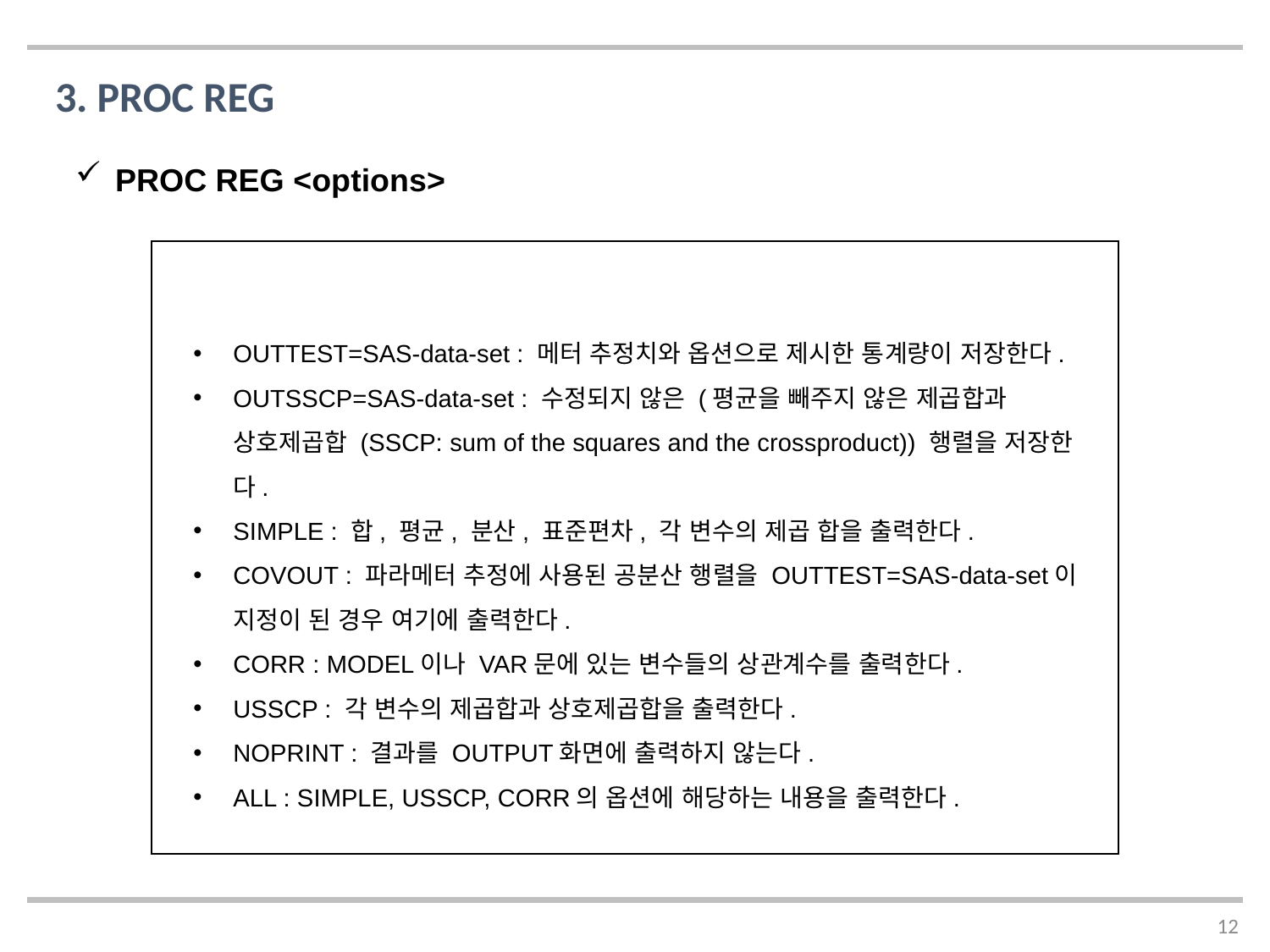

3. PROC REG
PROC REG <options>

OUTTEST=SAS-data-set : 메터 추정치와 옵션으로 제시한 통계량이 저장한다.
OUTSSCP=SAS-data-set : 수정되지 않은 (평균을 빼주지 않은 제곱합과 상호제곱합 (SSCP: sum of the squares and the crossproduct)) 행렬을 저장한다.
SIMPLE : 합, 평균, 분산, 표준편차, 각 변수의 제곱 합을 출력한다.
COVOUT : 파라메터 추정에 사용된 공분산 행렬을 OUTTEST=SAS-data-set이 지정이 된 경우 여기에 출력한다.
CORR : MODEL이나 VAR문에 있는 변수들의 상관계수를 출력한다.
USSCP : 각 변수의 제곱합과 상호제곱합을 출력한다.
NOPRINT : 결과를 OUTPUT화면에 출력하지 않는다.
ALL : SIMPLE, USSCP, CORR의 옵션에 해당하는 내용을 출력한다.